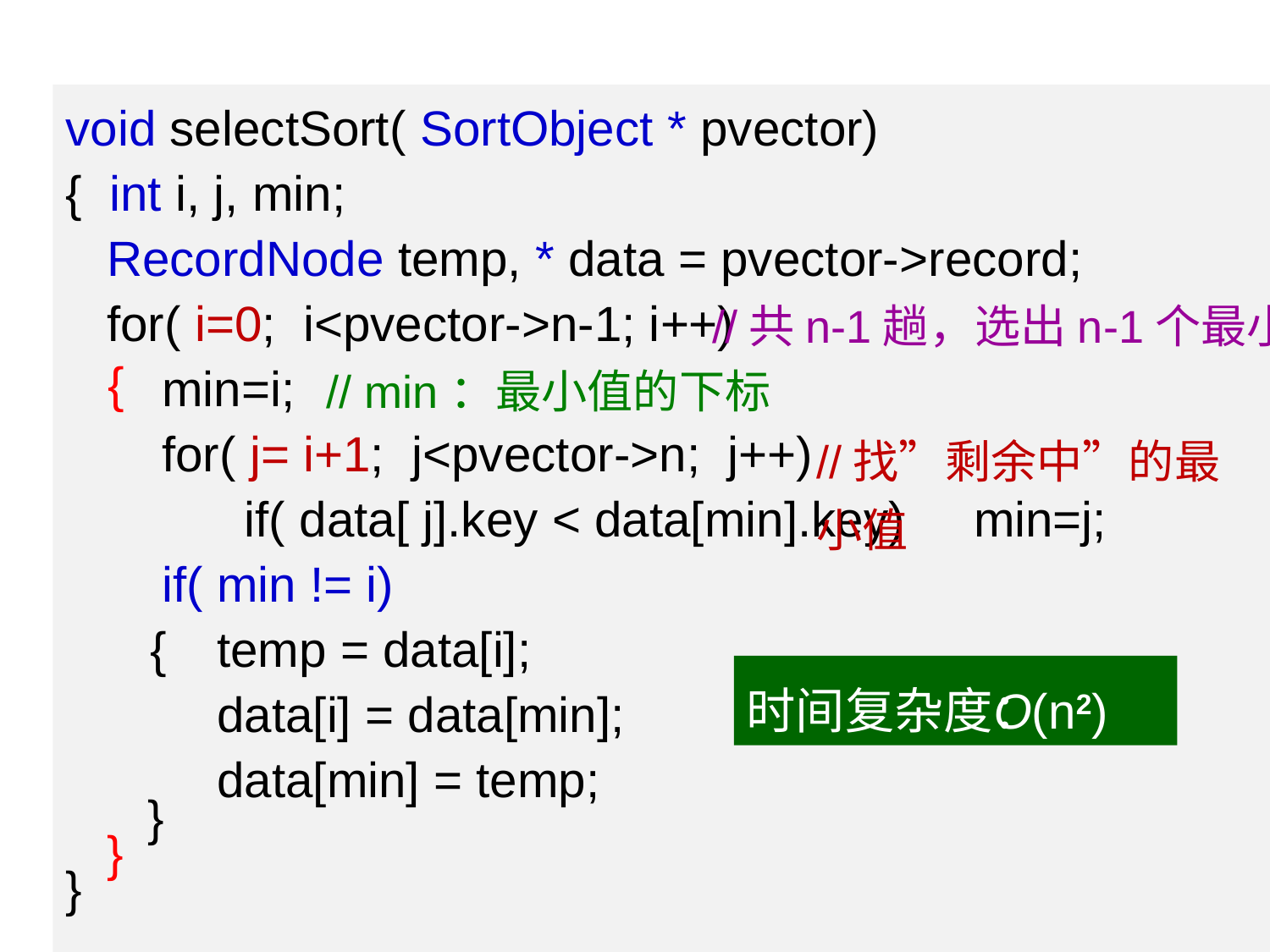

void selectSort( SortObject * pvector)
{  int i, j, min;
   RecordNode temp, * data = pvector->record;
   for( i=0;  i<pvector->n-1; i++)
       min=i;
       for( j= i+1;  j<pvector->n;  j++)
             if( data[ j].key < data[min].key)     min=j;
       if( min != i)
           temp = data[i];
           data[i] = data[min];
           data[min] = temp;
      }
   }
}
//共n-1趟，选出n-1个最小
{
// min：最小值的下标
//找”剩余中”的最小值
{
时间复杂度：
O(n2)